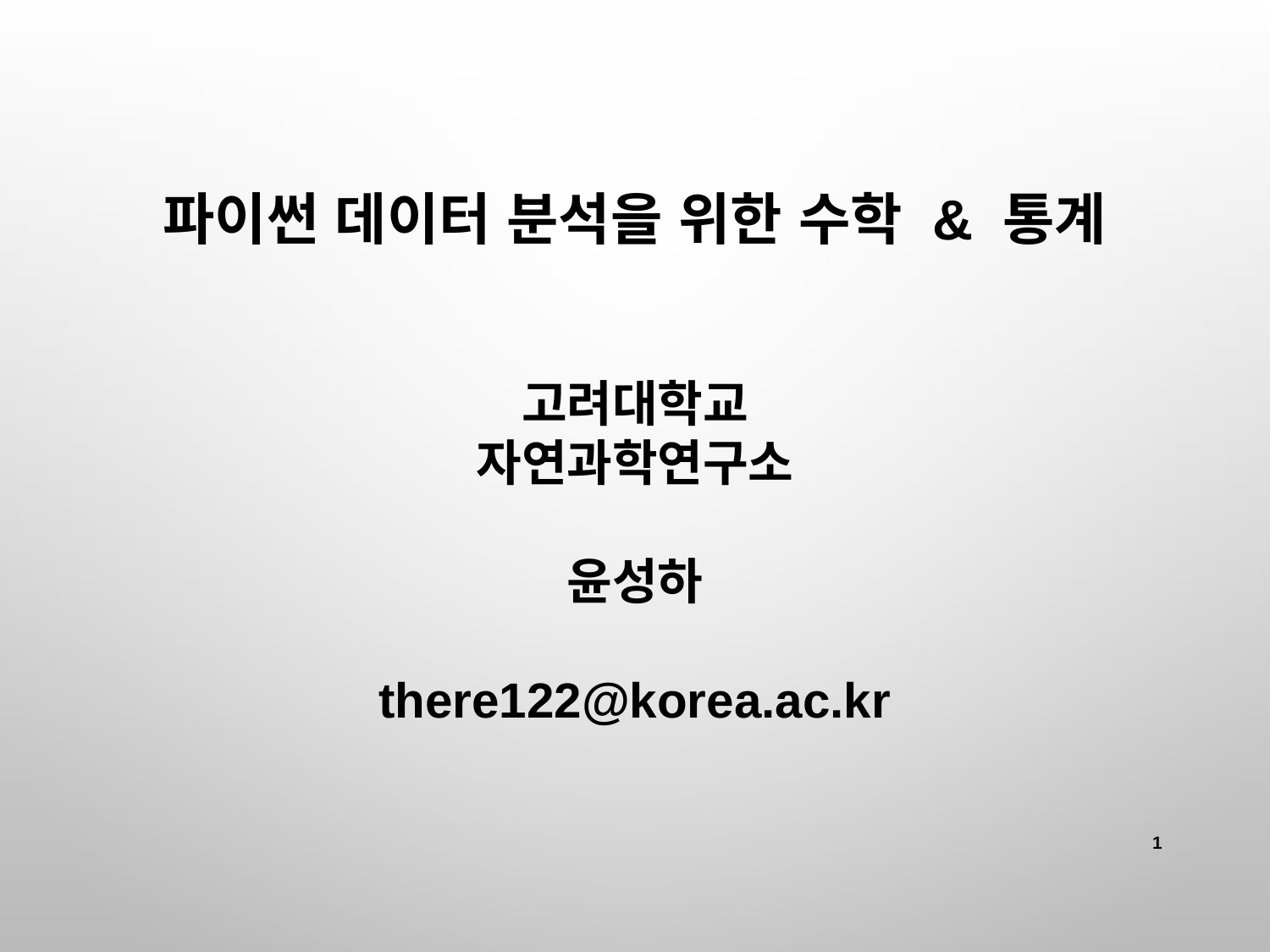

파이썬 데이터 분석을 위한 수학 & 통계
고려대학교
자연과학연구소

윤성하

there122@korea.ac.kr
1